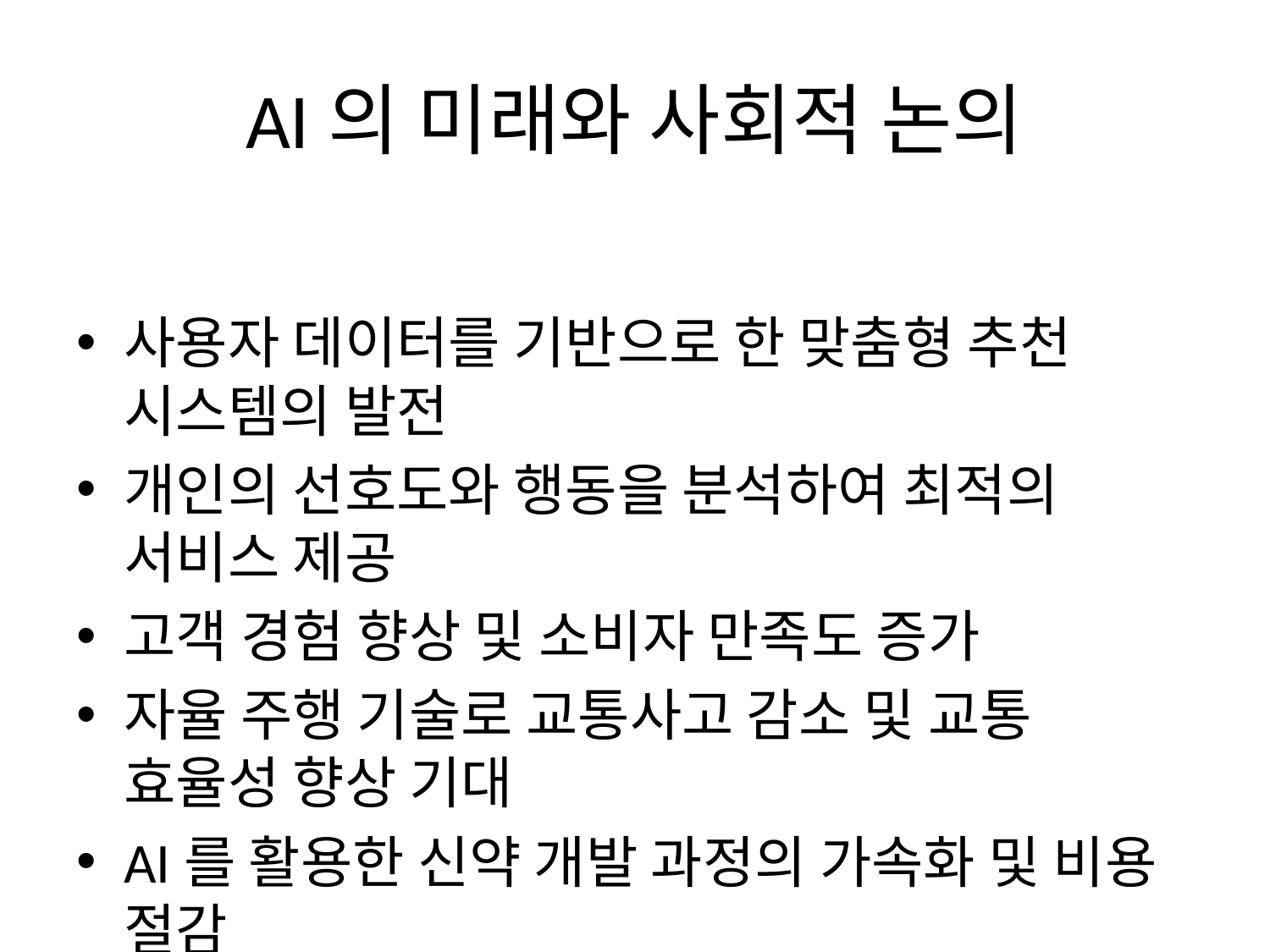

# AI의 미래와 사회적 논의

사용자 데이터를 기반으로 한 맞춤형 추천 시스템의 발전
개인의 선호도와 행동을 분석하여 최적의 서비스 제공
고객 경험 향상 및 소비자 만족도 증가
자율 주행 기술로 교통사고 감소 및 교통 효율성 향상 기대
AI를 활용한 신약 개발 과정의 가속화 및 비용 절감
의료 분야에서의 혁신을 통한 환자 치료 개선
AI 기술의 윤리적 사용을 위한 법적 및 사회적 논의의 필요성
데이터 편향성 문제 해결과 공정한 알고리즘 개발
AI로 인한 일자리 대체 문제에 대한 대응 방안 마련 필요